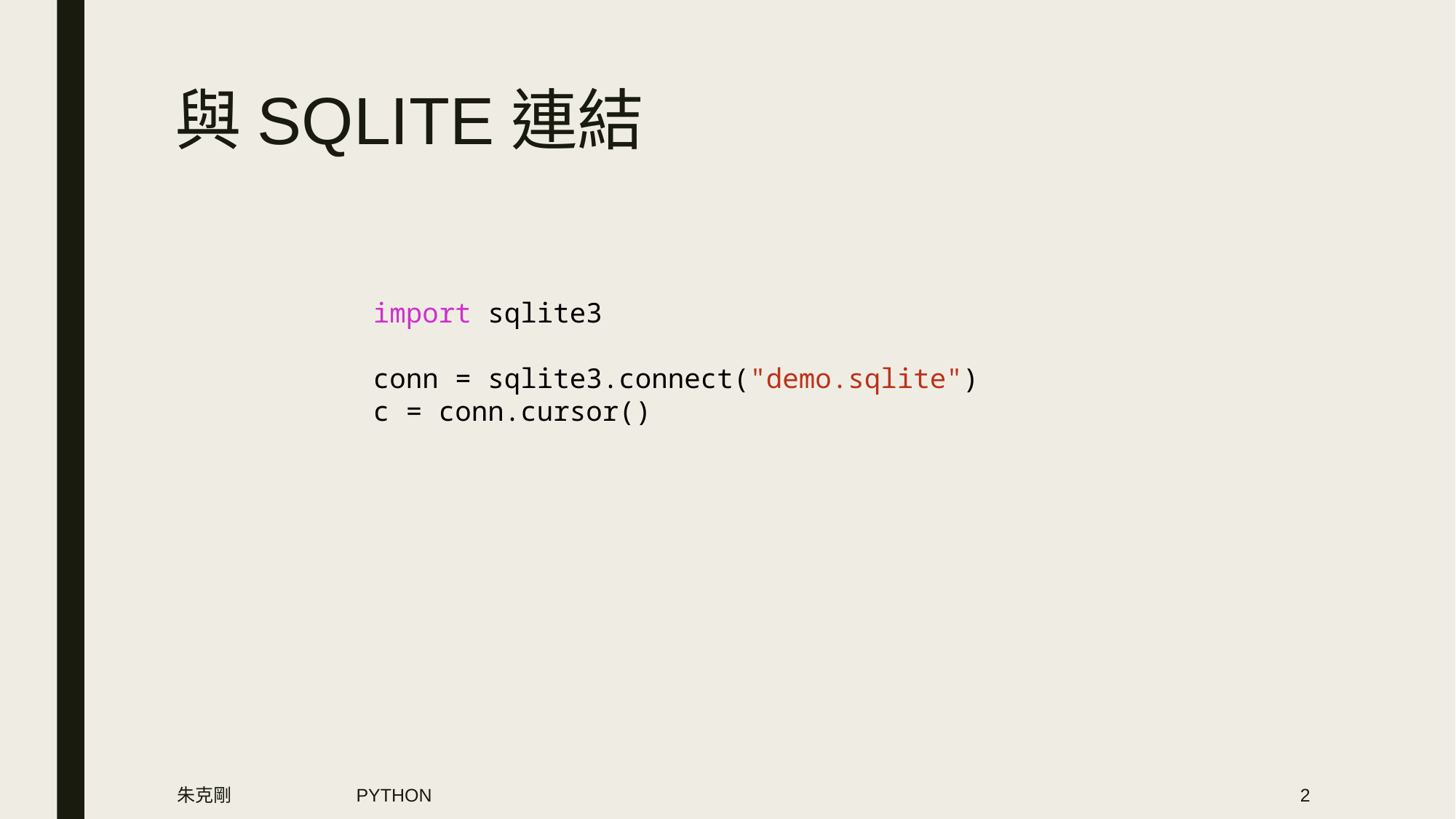

# 與SQLITE連結
import sqlite3

conn = sqlite3.connect("demo.sqlite")
c = conn.cursor()
朱克剛
PYTHON
2